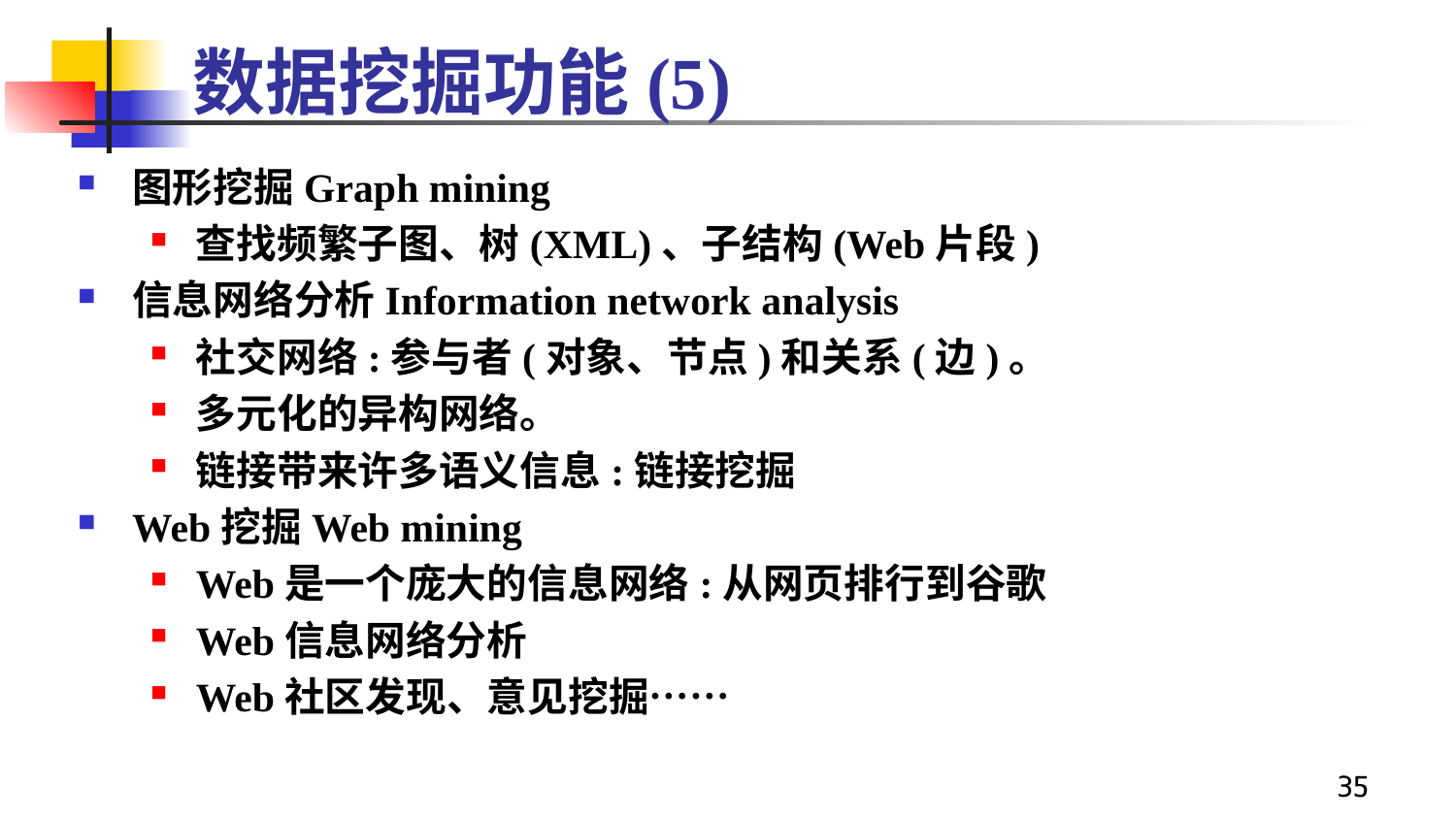

数据挖掘功能(5)
图形挖掘Graph mining
查找频繁子图、树(XML)、子结构(Web片段)
信息网络分析Information network analysis
社交网络:参与者(对象、节点)和关系(边)。
多元化的异构网络。
链接带来许多语义信息:链接挖掘
Web挖掘Web mining
Web是一个庞大的信息网络:从网页排行到谷歌
Web信息网络分析
Web社区发现、意见挖掘……
35